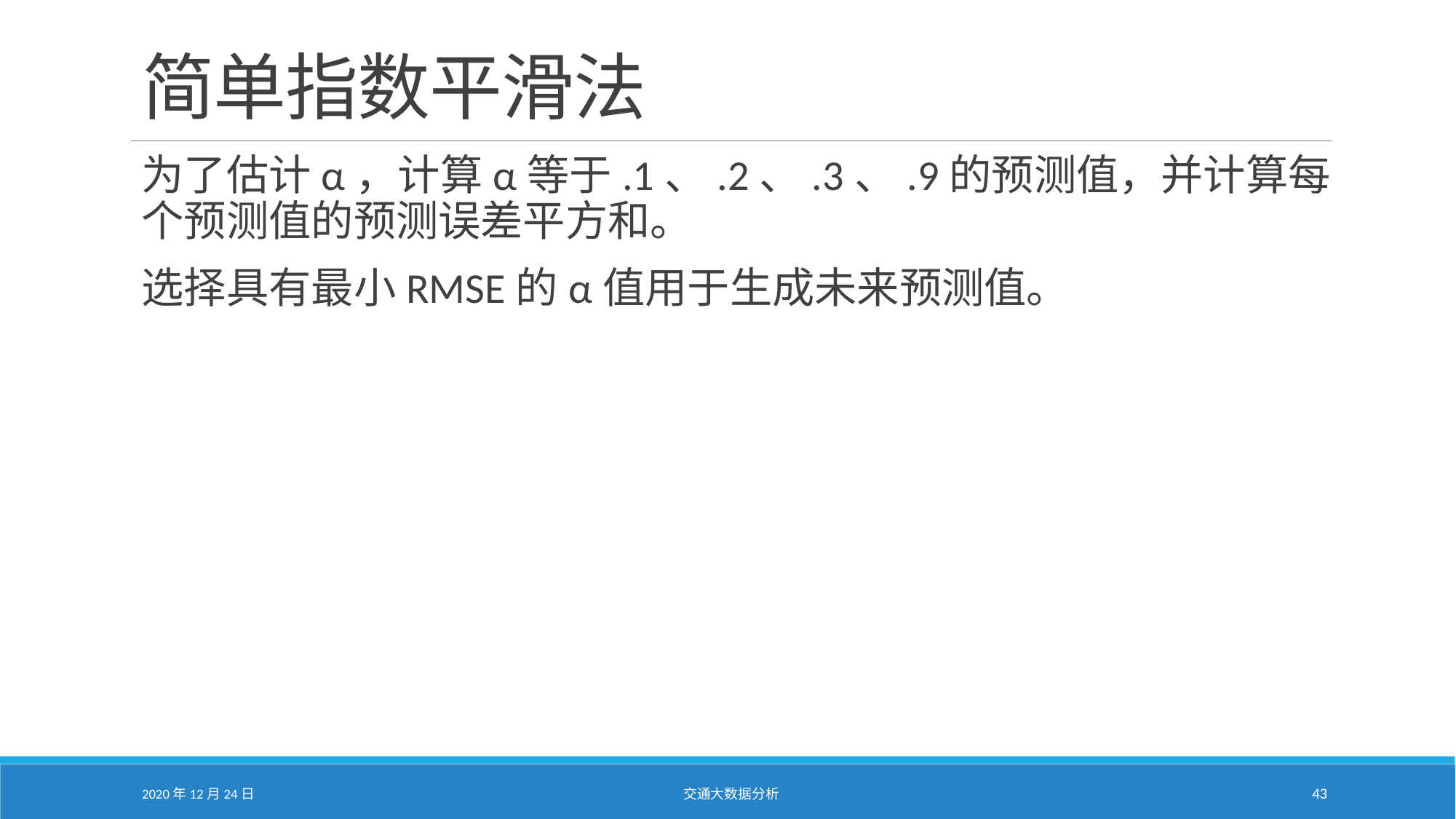

# 简单指数平滑法
为了估计α，计算α等于.1、.2、.3、.9的预测值，并计算每个预测值的预测误差平方和。
选择具有最小RMSE的α值用于生成未来预测值。
2020年12月24日
交通大数据分析
43